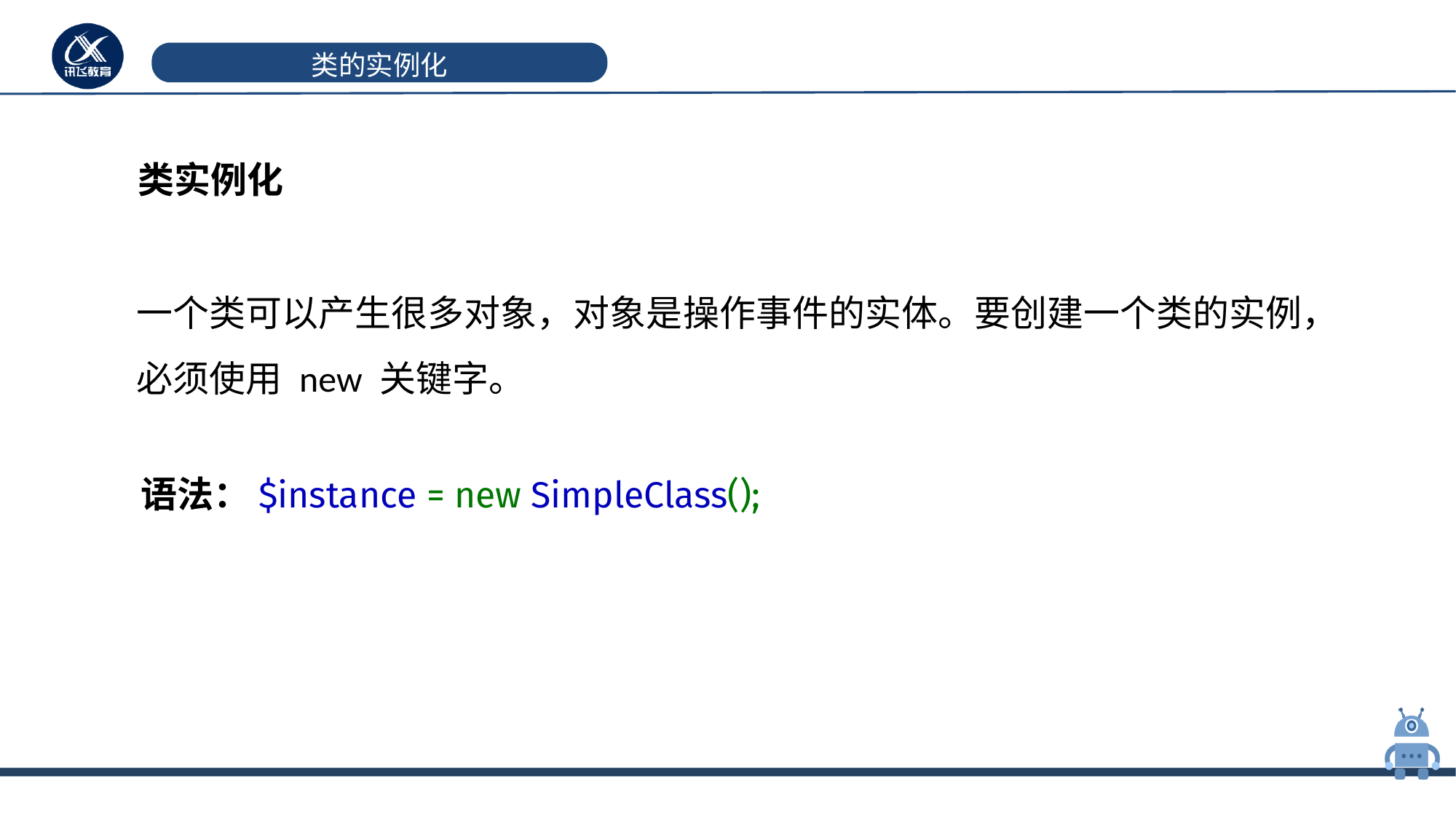

# 类的实例化
类实例化
一个类可以产生很多对象，对象是操作事件的实体。要创建一个类的实例，必须使用 new 关键字。
语法：$instance = new SimpleClass();